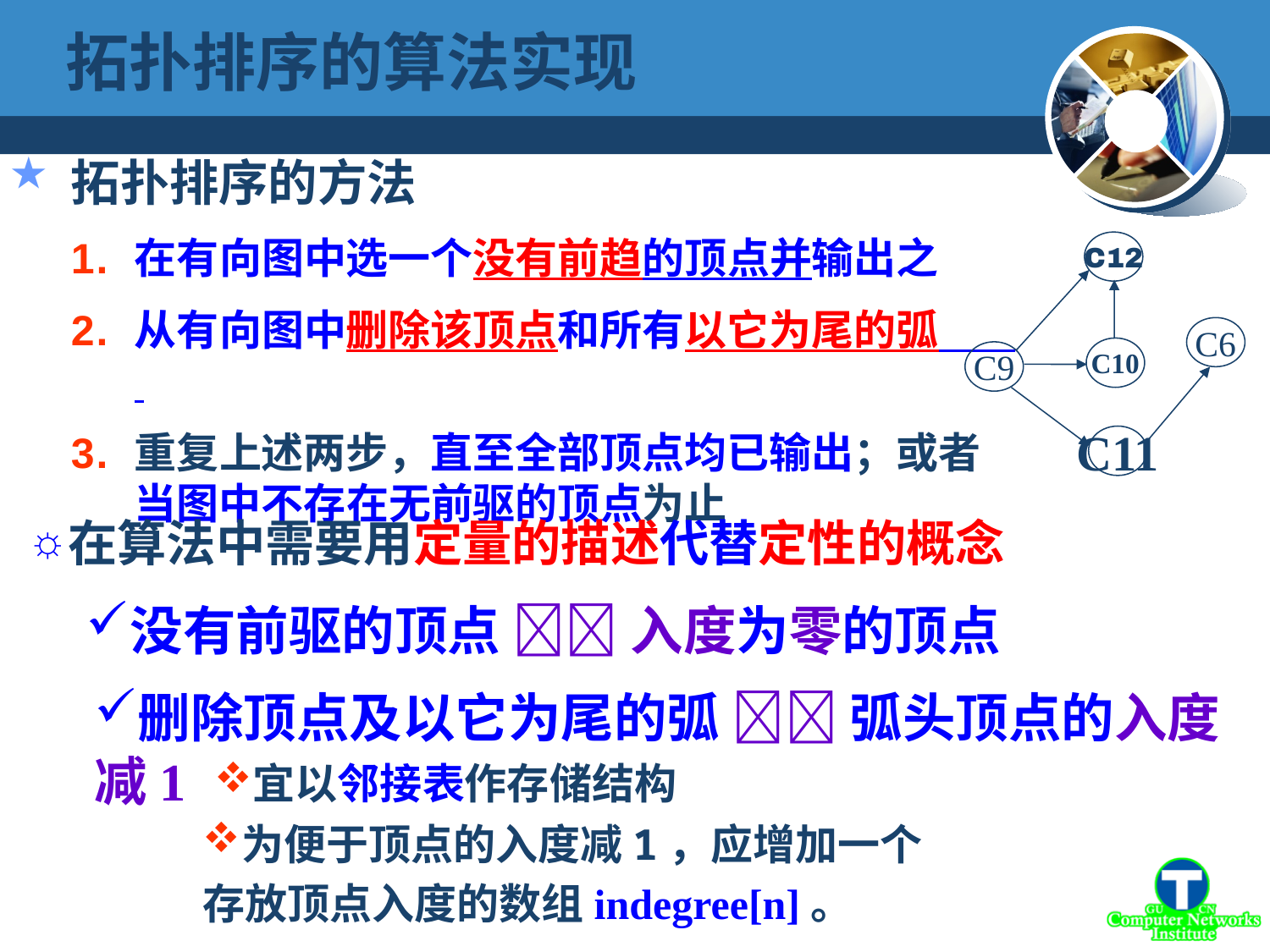

# 拓扑排序的算法实现
拓扑排序的方法
在有向图中选一个没有前趋的顶点并输出之
从有向图中删除该顶点和所有以它为尾的弧
重复上述两步，直至全部顶点均已输出；或者当图中不存在无前驱的顶点为止
C12

C6
C10
C9

C11
在算法中需要用定量的描述代替定性的概念
没有前驱的顶点 ≡≡ 入度为零的顶点
删除顶点及以它为尾的弧 ≡≡ 弧头顶点的入度减1
宜以邻接表作存储结构
为便于顶点的入度减1，应增加一个
存放顶点入度的数组indegree[n]。
151